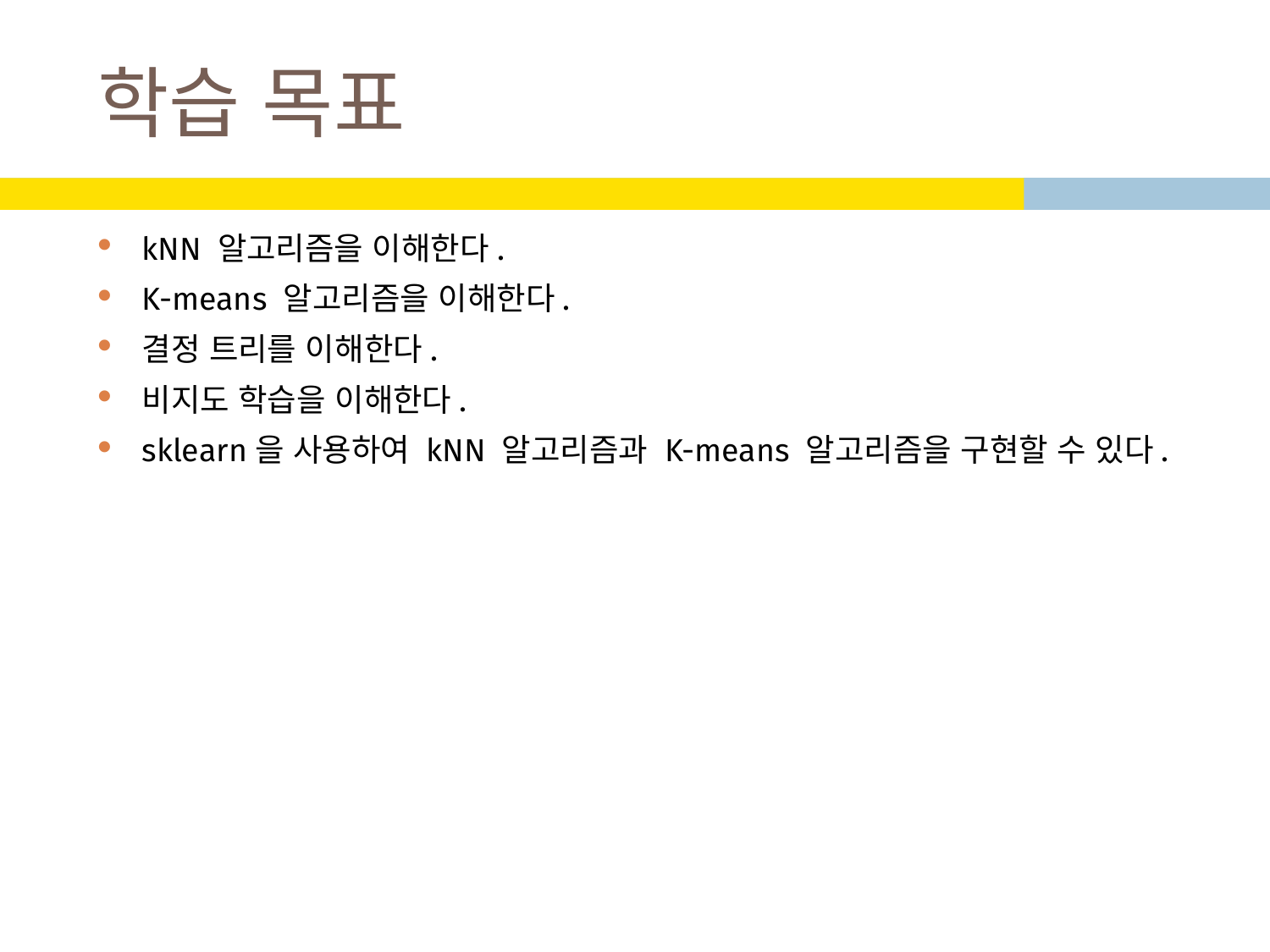

# 학습 목표
kNN 알고리즘을 이해한다.
K-means 알고리즘을 이해한다.
결정 트리를 이해한다.
비지도 학습을 이해한다.
sklearn을 사용하여 kNN 알고리즘과 K-means 알고리즘을 구현할 수 있다.